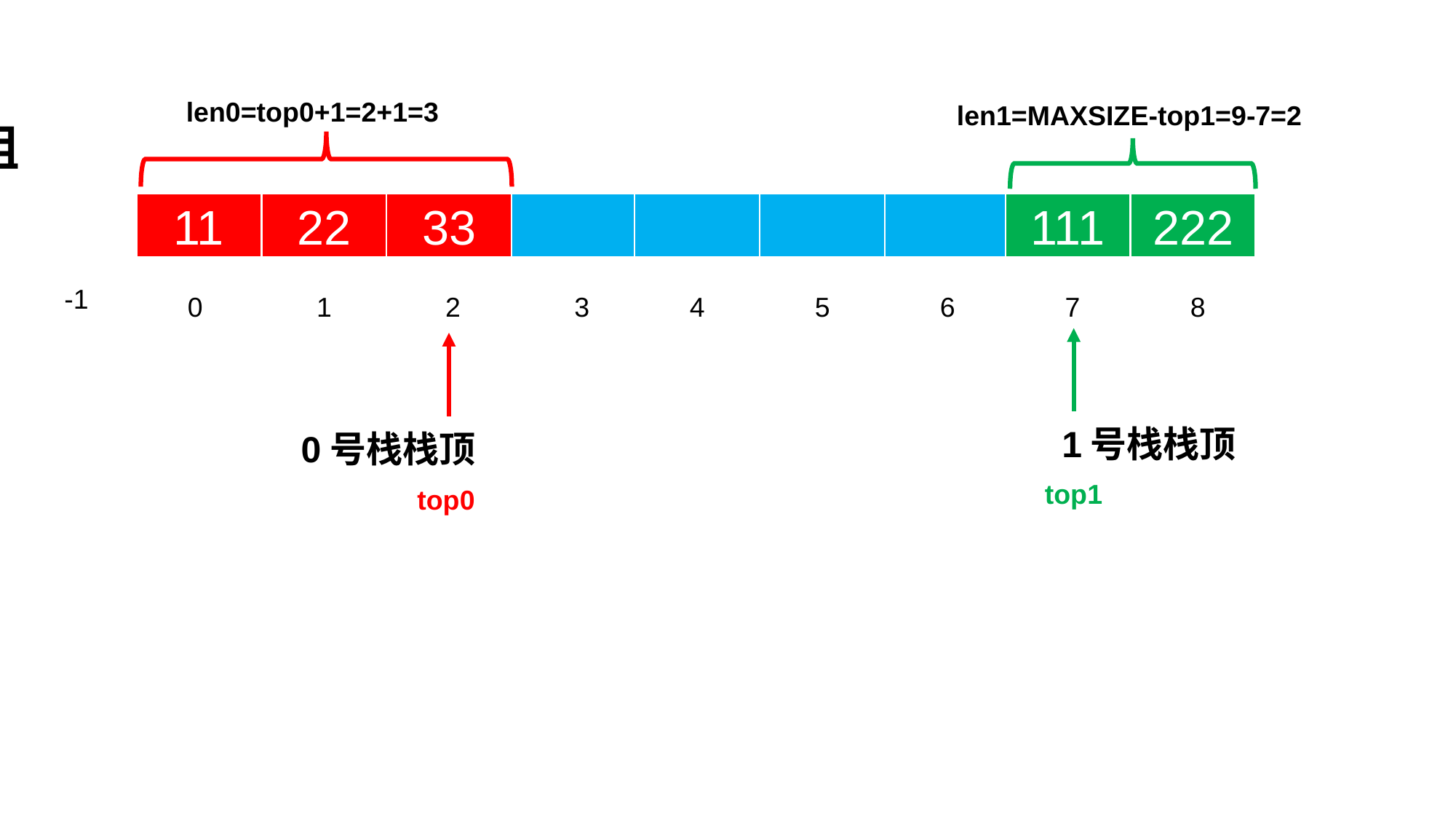

len0=top0+1=2+1=3
len1=MAXSIZE-top1=9-7=2
共享栈数组
11
22
33

111
222
-1
0
1
2
3
4
5
6
7
8
1号栈栈顶
0号栈栈顶
top1
top0